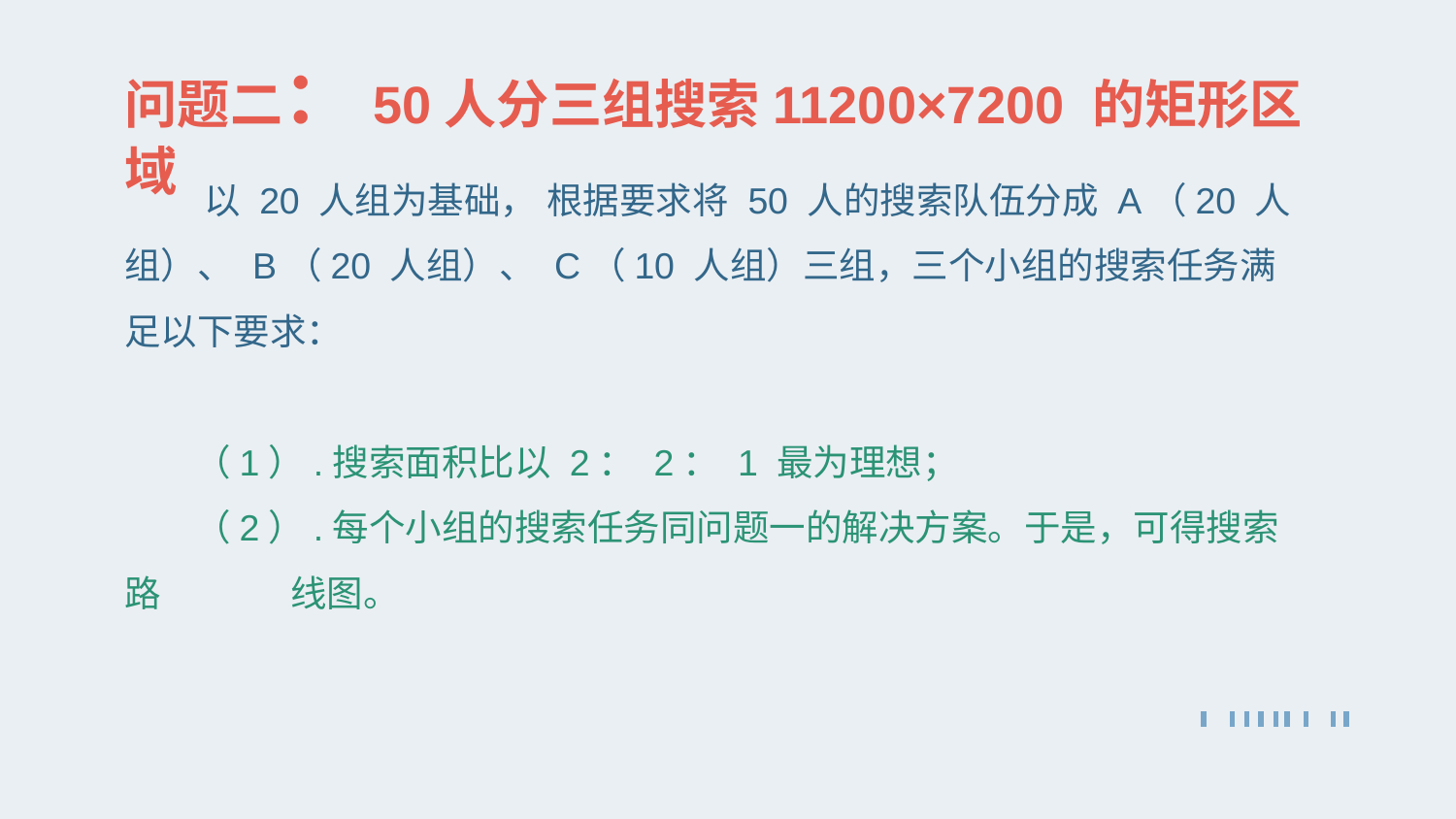

# 问题二：50人分三组搜索11200×7200 的矩形区域
        以 20 人组为基础， 根据要求将 50 人的搜索队伍分成 A（20 人组）、 B（20 人组）、 C（10 人组）三组，三个小组的搜索任务满足以下要求：

      （1）.搜索面积比以 2： 2： 1 最为理想；
      （2）.每个小组的搜索任务同问题一的解决方案。于是，可得搜索路       	  线图。